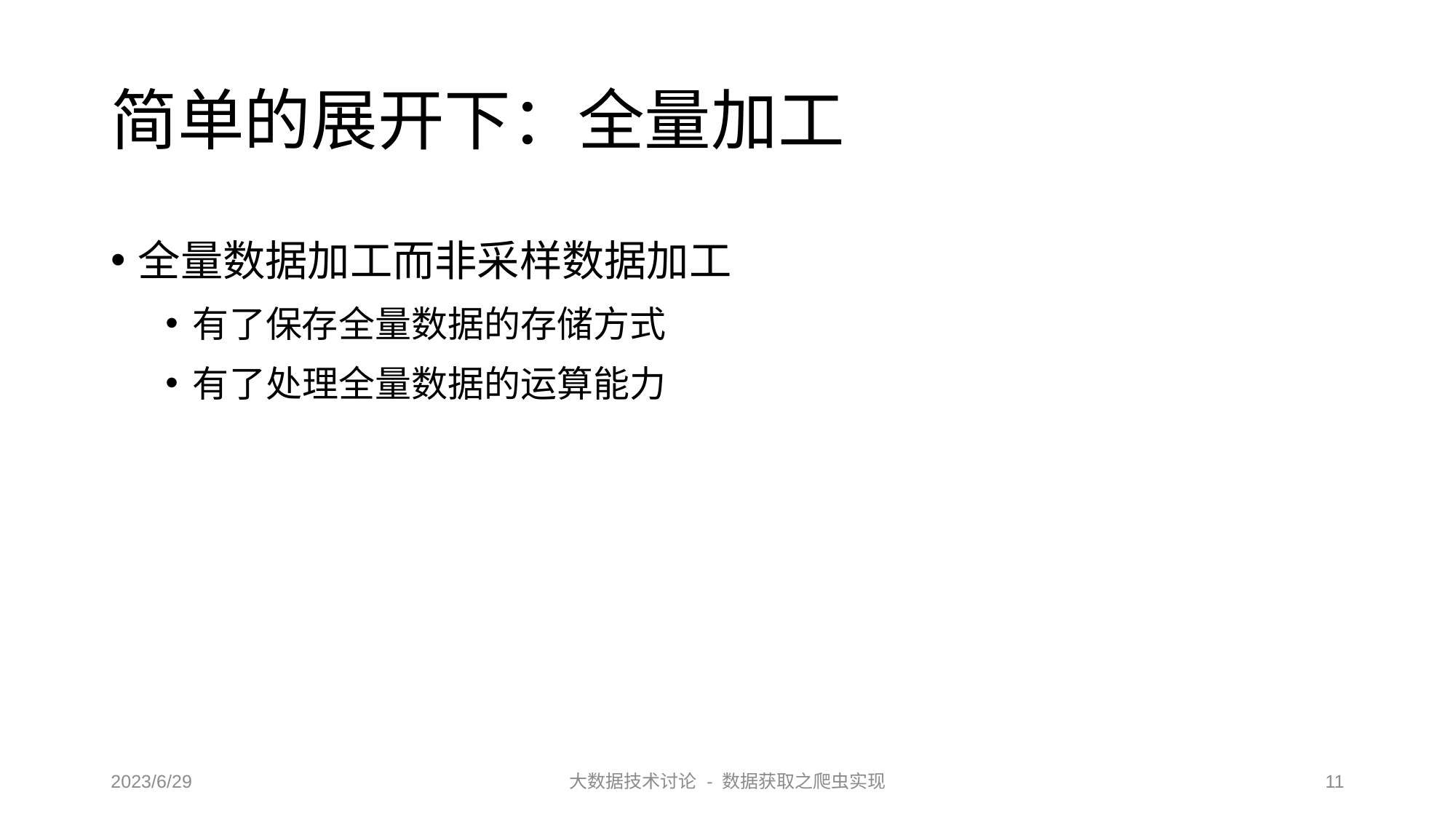

# 简单的展开下：全量加工
全量数据加工而非采样数据加工
有了保存全量数据的存储方式
有了处理全量数据的运算能力

2023/6/29
大数据技术讨论 - 数据获取之爬虫实现
11